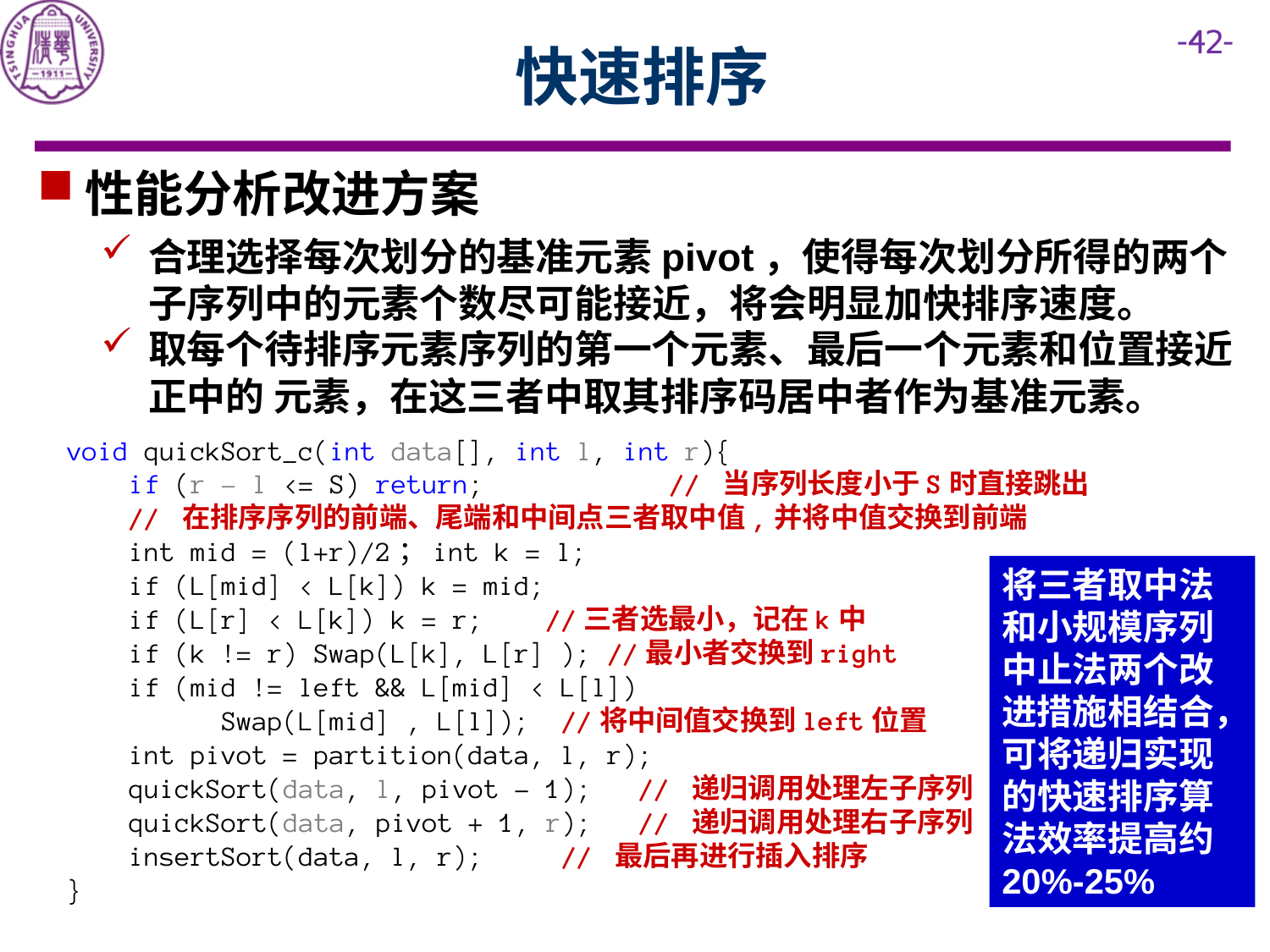

# 快速排序
性能分析改进方案
合理选择每次划分的基准元素pivot，使得每次划分所得的两个子序列中的元素个数尽可能接近，将会明显加快排序速度。
取每个待排序元素序列的第一个元素、最后一个元素和位置接近正中的 元素，在这三者中取其排序码居中者作为基准元素。

void quickSort_c(int data[], int l, int r){
    if (r – l <= S) return;            // 当序列长度小于S时直接跳出
    // 在排序序列的前端、尾端和中间点三者取中值,并将中值交换到前端
    int mid = (l+r)/2；int k = l;
    if (L[mid] < L[k]) k = mid;
    if (L[r] < L[k]) k = r;    //三者选最小，记在k中
    if (k != r) Swap(L[k], L[r] ); //最小者交换到right
    if (mid != left && L[mid] < L[l])
          Swap(L[mid] , L[l]);  //将中间值交换到left位置
    int pivot = partition(data, l, r);
    quickSort(data, l, pivot - 1);   // 递归调用处理左子序列
    quickSort(data, pivot + 1, r);   // 递归调用处理右子序列
    insertSort(data, l, r);     // 最后再进行插入排序
}
将三者取中法和小规模序列中止法两个改进措施相结合，可将递归实现的快速排序算法效率提高约20%-25%